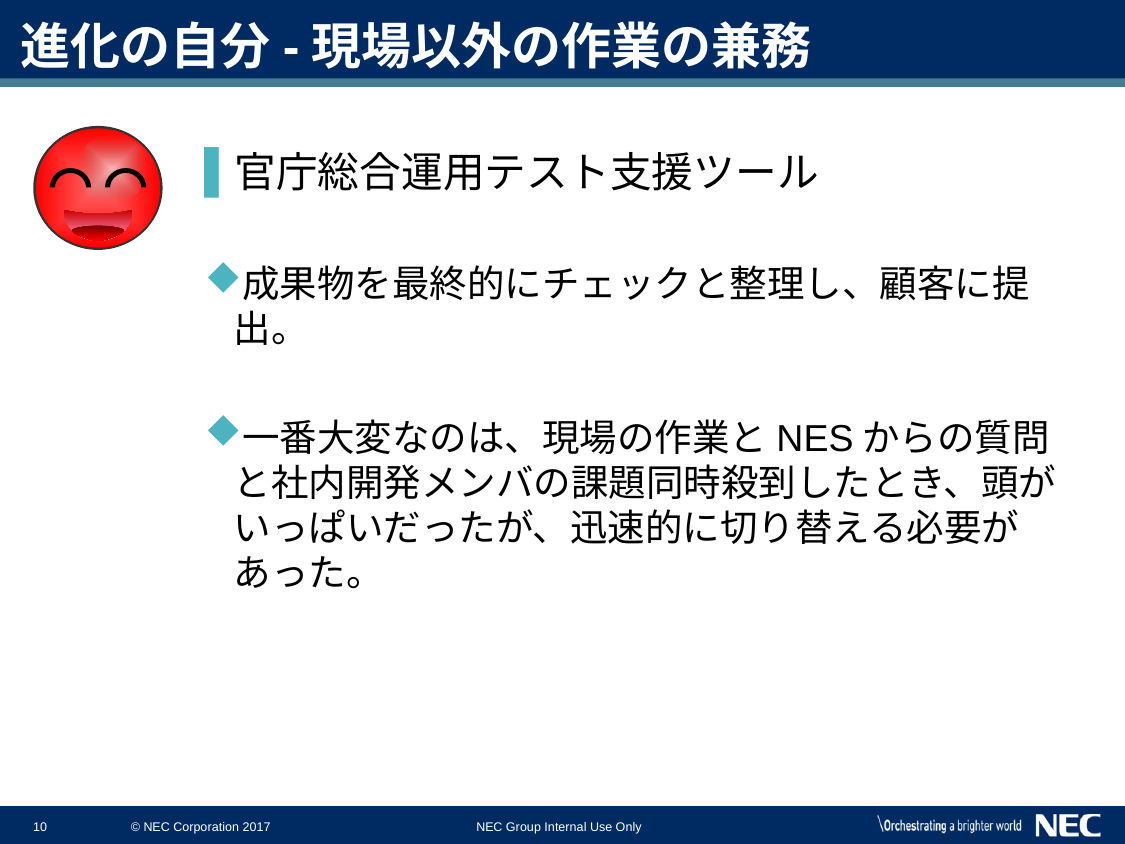

# 進化の自分-現場以外の作業の兼務

官庁総合運用テスト支援ツール

成果物を最終的にチェックと整理し、顧客に提出。

一番大変なのは、現場の作業とNESからの質問と社内開発メンバの課題同時殺到したとき、頭がいっぱいだったが、迅速的に切り替える必要があった。